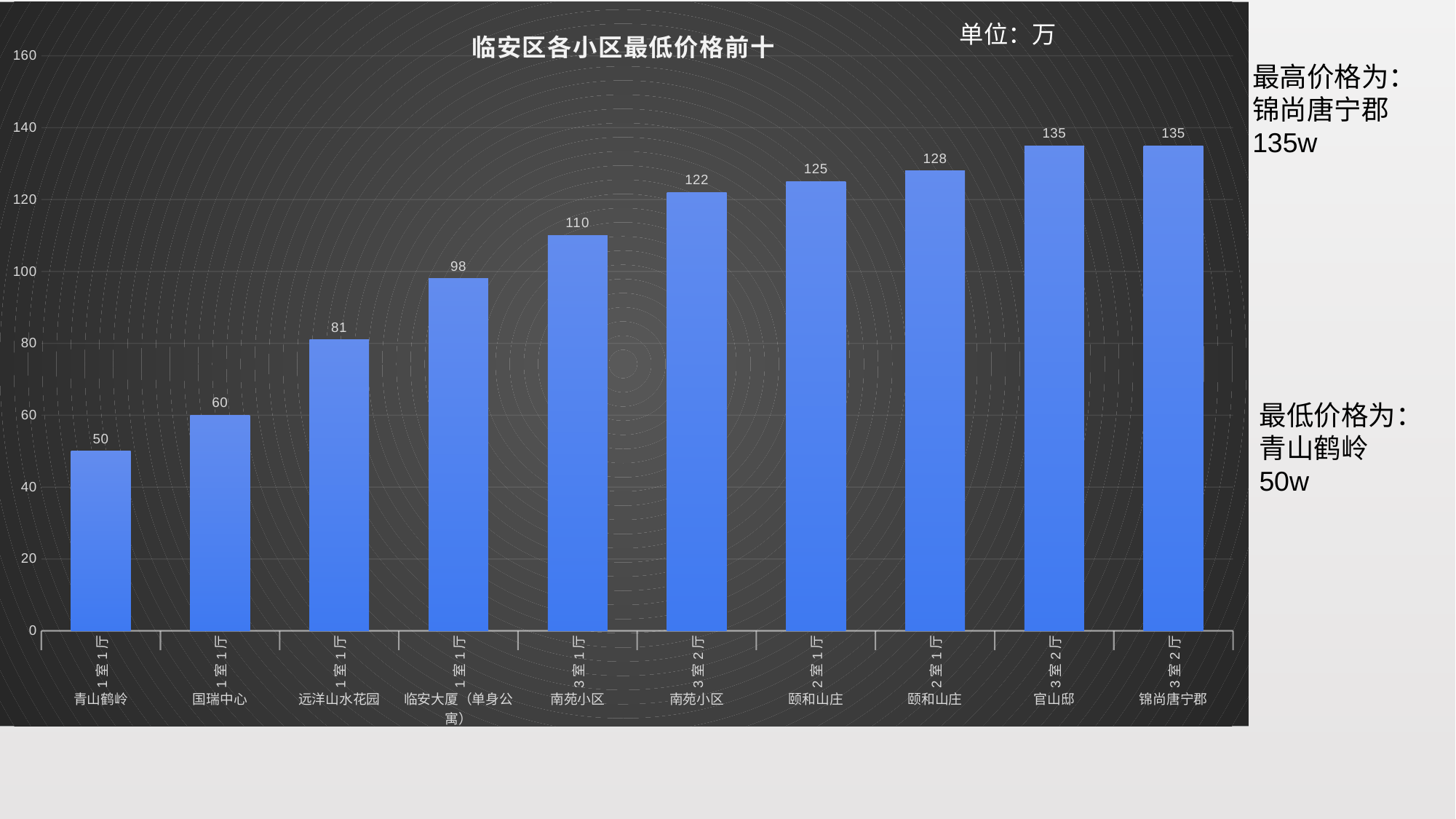

### Chart: 临安区各小区最低价格前十

| Category |  |
|---|---|
| 1室1厅 | 50.0 |
| 1室1厅 | 60.0 |
| 1室1厅 | 81.0 |
| 1室1厅 | 98.0 |
| 3室1厅 | 110.0 |
| 3室2厅 | 122.0 |
| 2室1厅 | 125.0 |
| 2室1厅 | 128.0 |
| 3室2厅 | 135.0 |
| 3室2厅 | 135.0 |
单位：万
最高价格为：
锦尚唐宁郡
135w
最低价格为：
青山鹤岭
50w